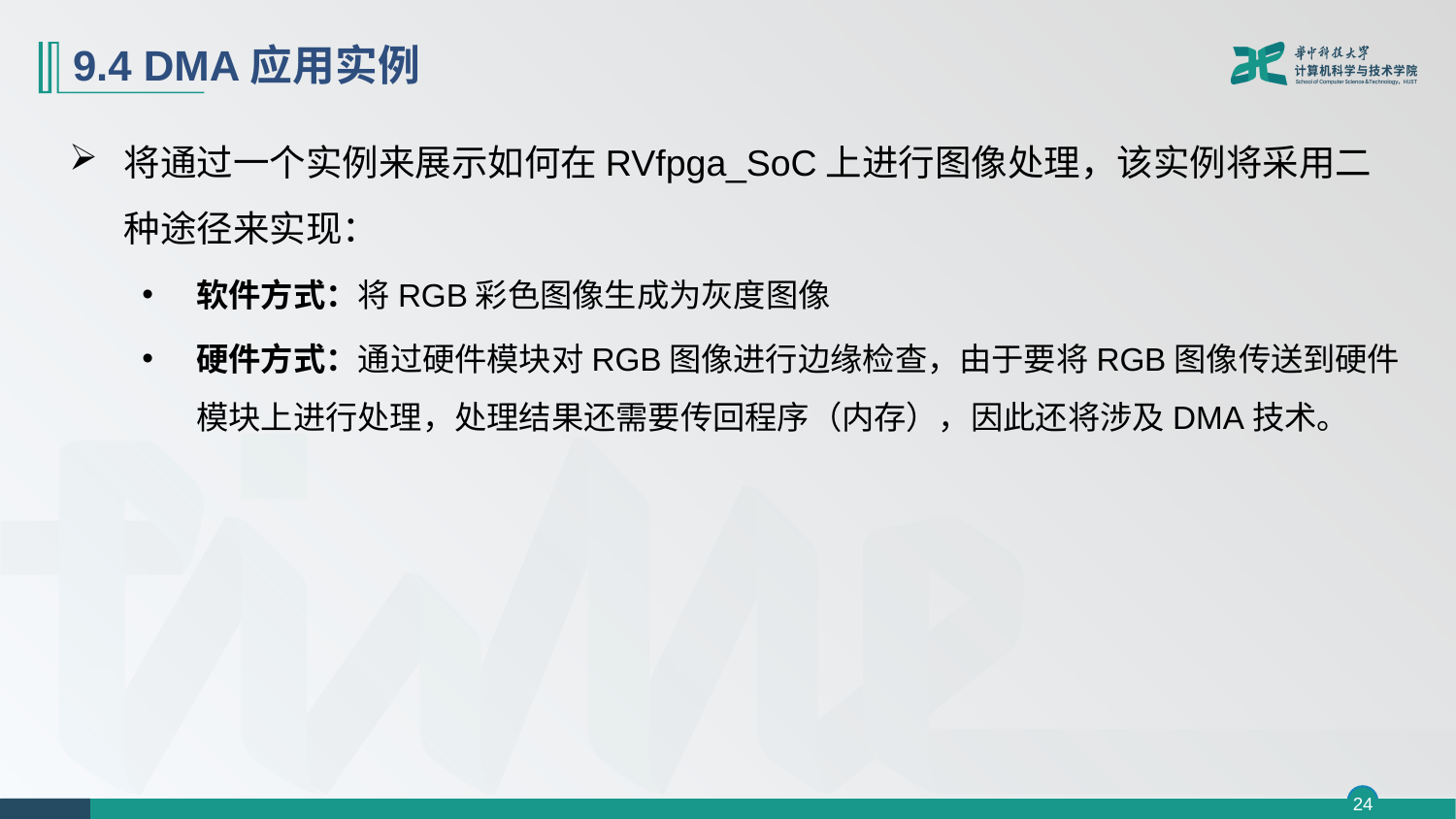

# 9.4 DMA应用实例
将通过一个实例来展示如何在RVfpga_SoC上进行图像处理，该实例将采用二种途径来实现：
软件方式：将RGB彩色图像生成为灰度图像
硬件方式：通过硬件模块对RGB图像进行边缘检查，由于要将RGB图像传送到硬件模块上进行处理，处理结果还需要传回程序（内存），因此还将涉及DMA技术。